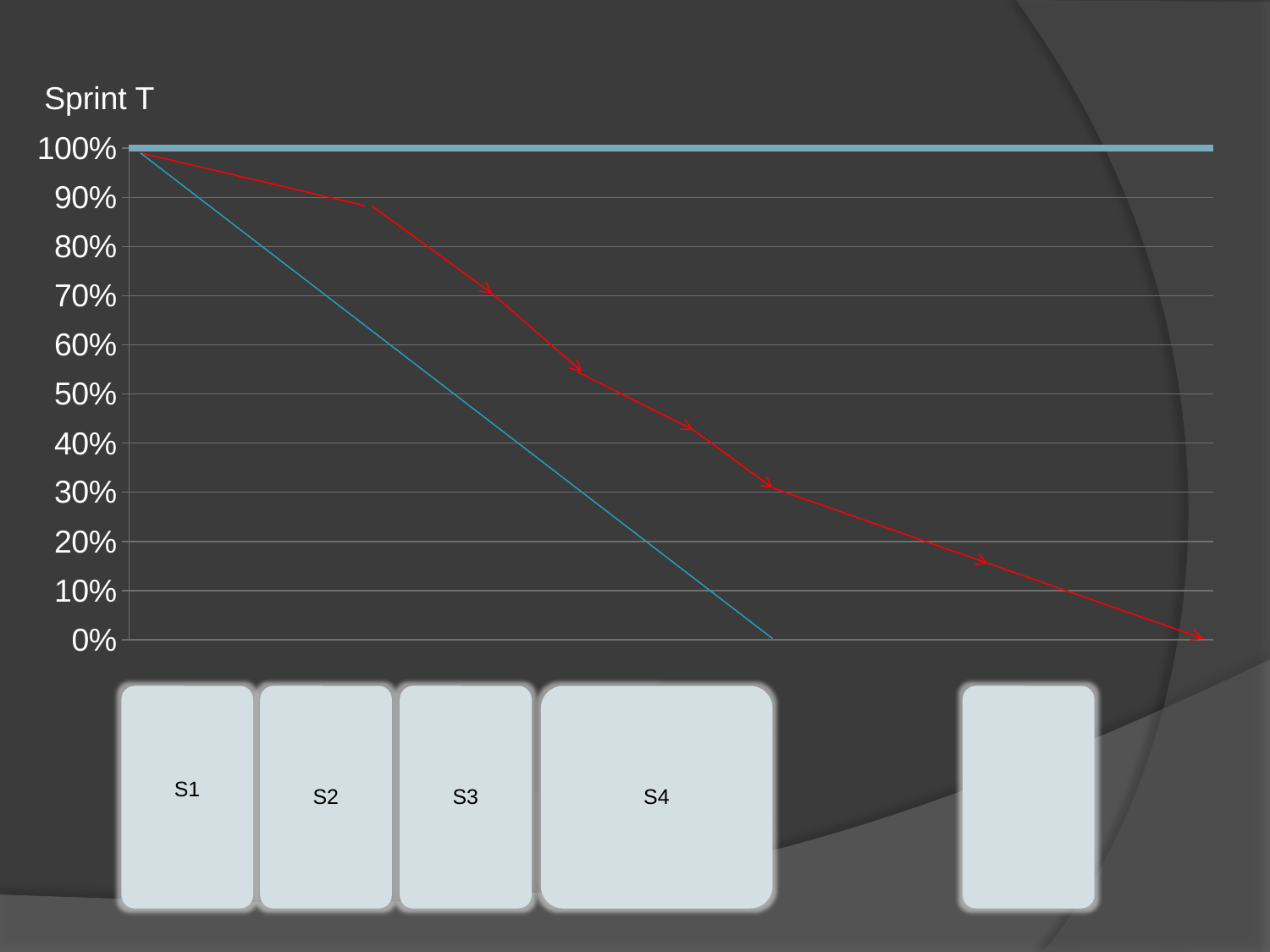

Sprint T

### Chart

| Category |  |  |
|---|---|---|
| 列1 | 90.0 | None |
| 列2 | 90.0 | None |
| 列3 | 85.0 | None |
S1
S2

S3

S4